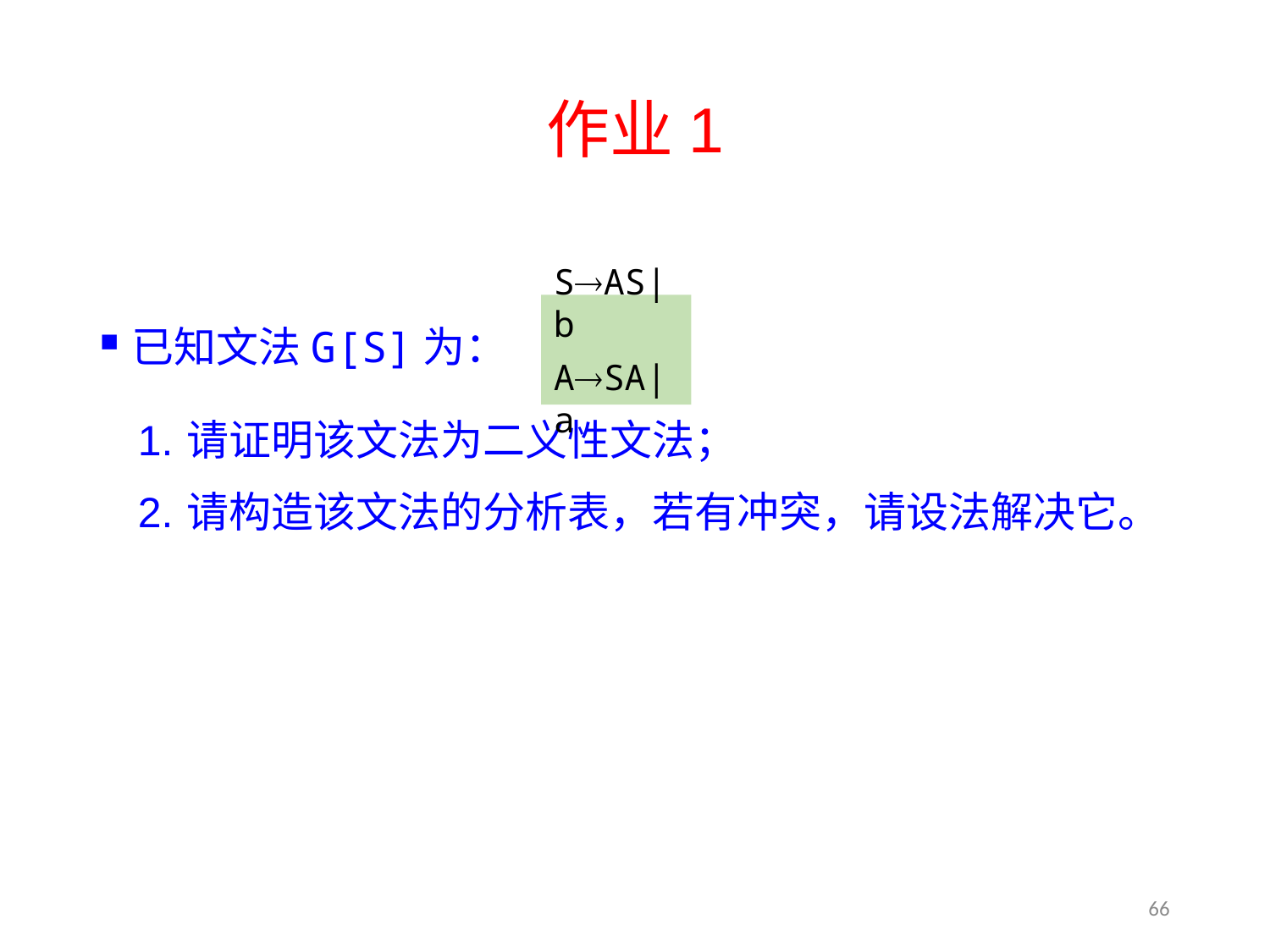

# 作业1
S→AS|b
A→SA|a
已知文法G[S]为：
请证明该文法为二义性文法；
请构造该文法的分析表，若有冲突，请设法解决它。
66